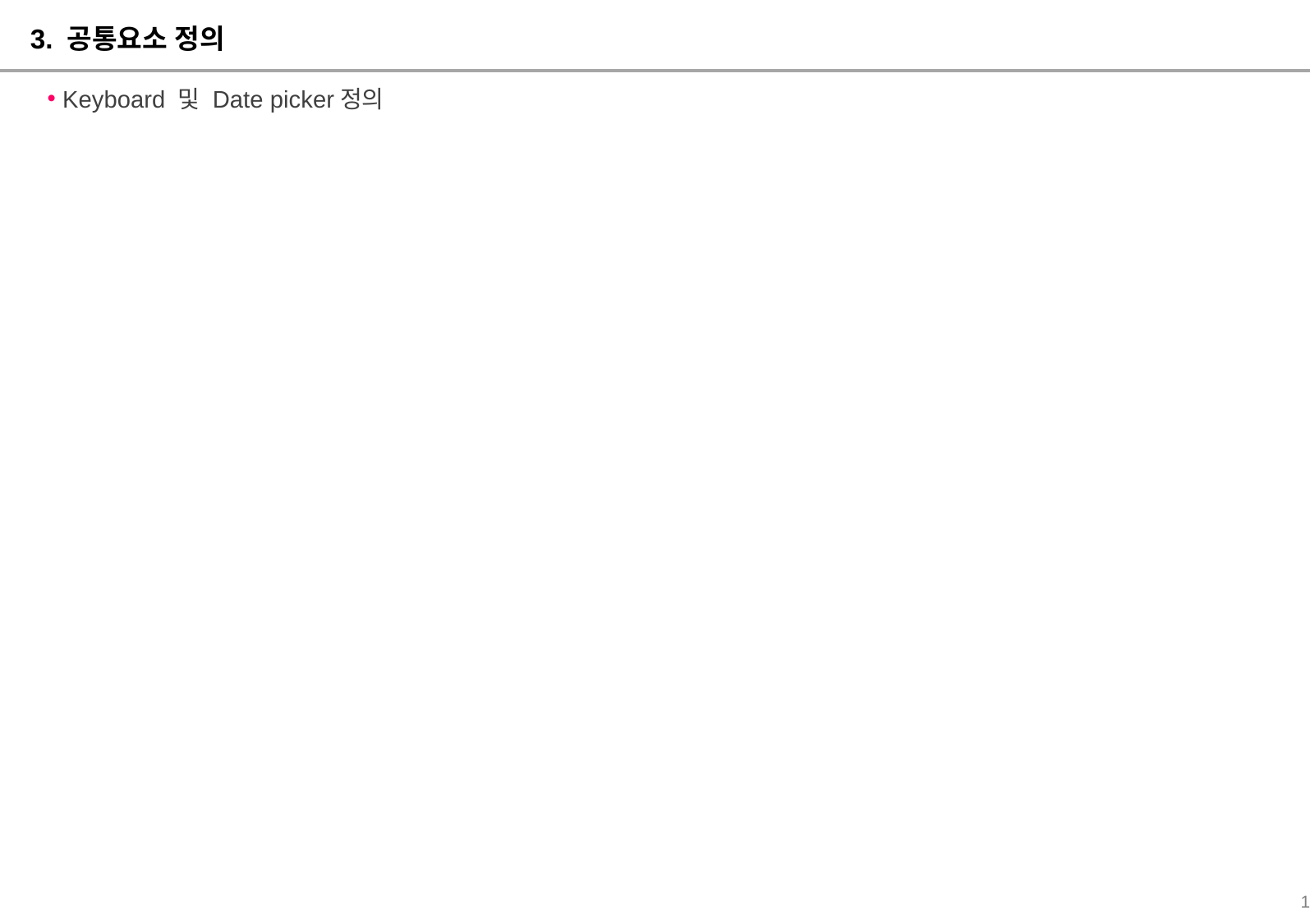

# 3. 공통요소 정의
 Keyboard 및 Date picker정의